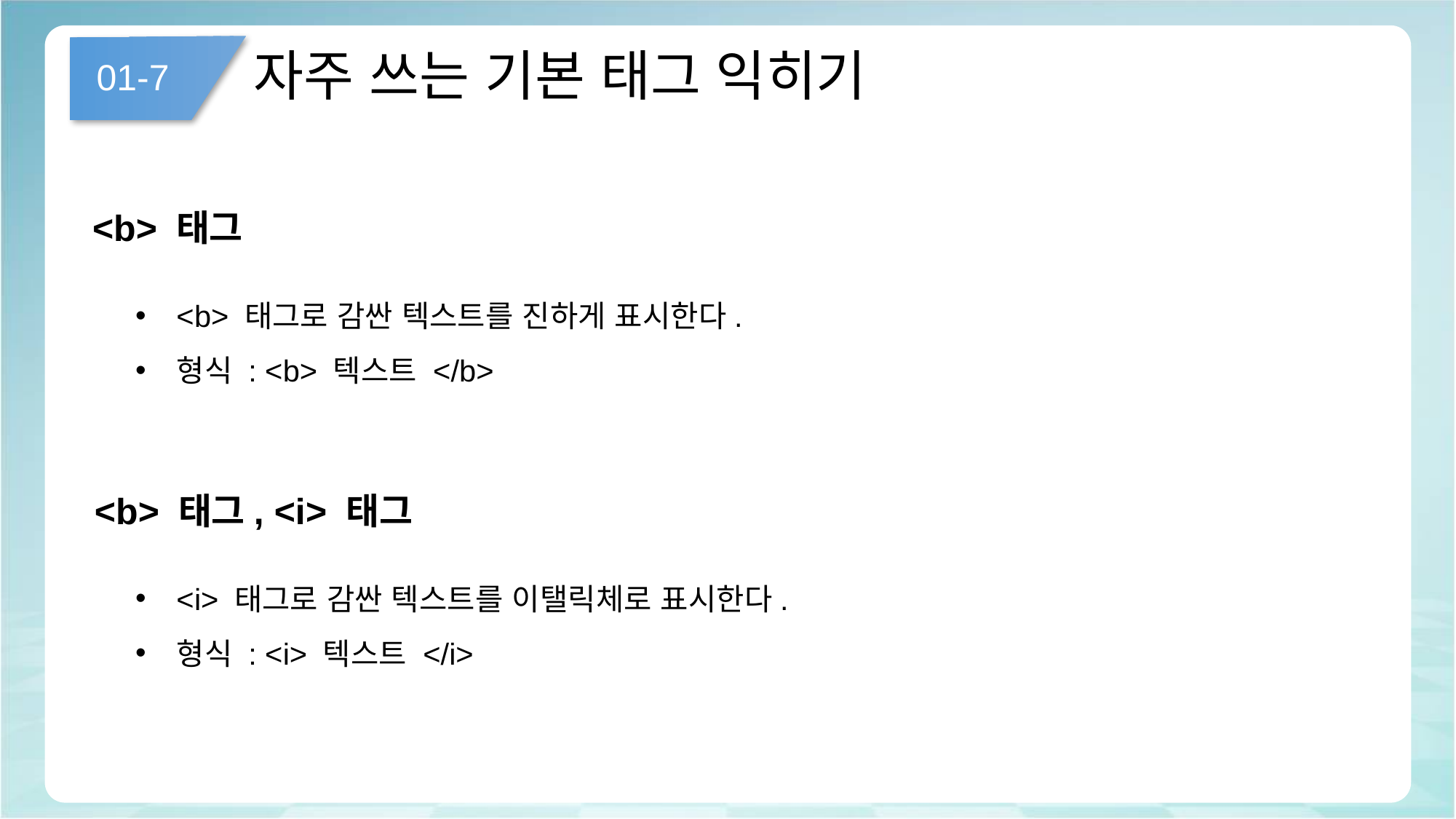

# 자주 쓰는 기본 태그 익히기
01-7
<b> 태그
<b> 태그로 감싼 텍스트를 진하게 표시한다.
형식 : <b> 텍스트 </b>
<b> 태그, <i> 태그
<i> 태그로 감싼 텍스트를 이탤릭체로 표시한다.
형식 : <i> 텍스트 </i>